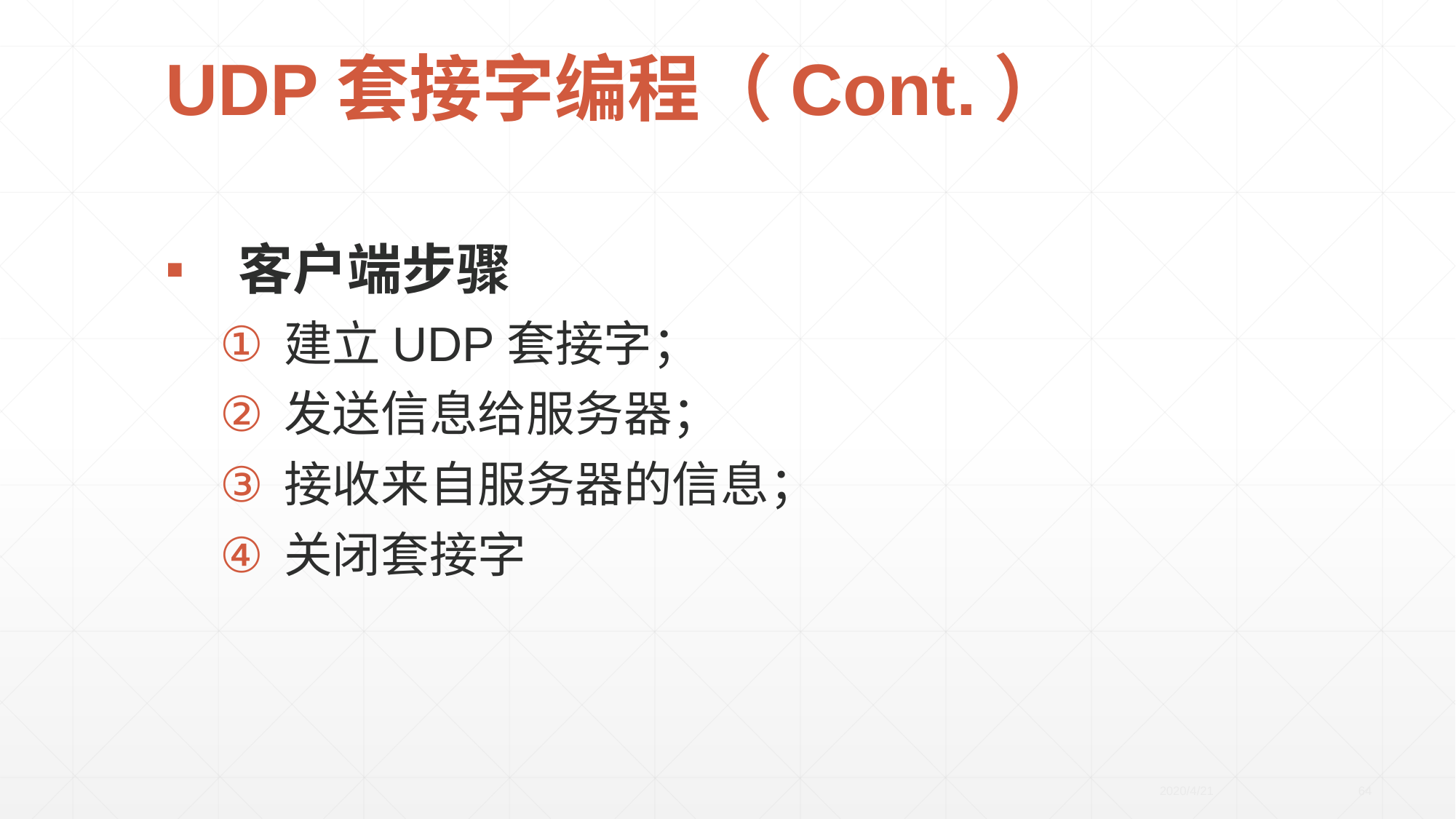

# UDP套接字编程（Cont.）
客户端步骤
建立UDP套接字；
发送信息给服务器；
接收来自服务器的信息；
关闭套接字
2020/4/21
64